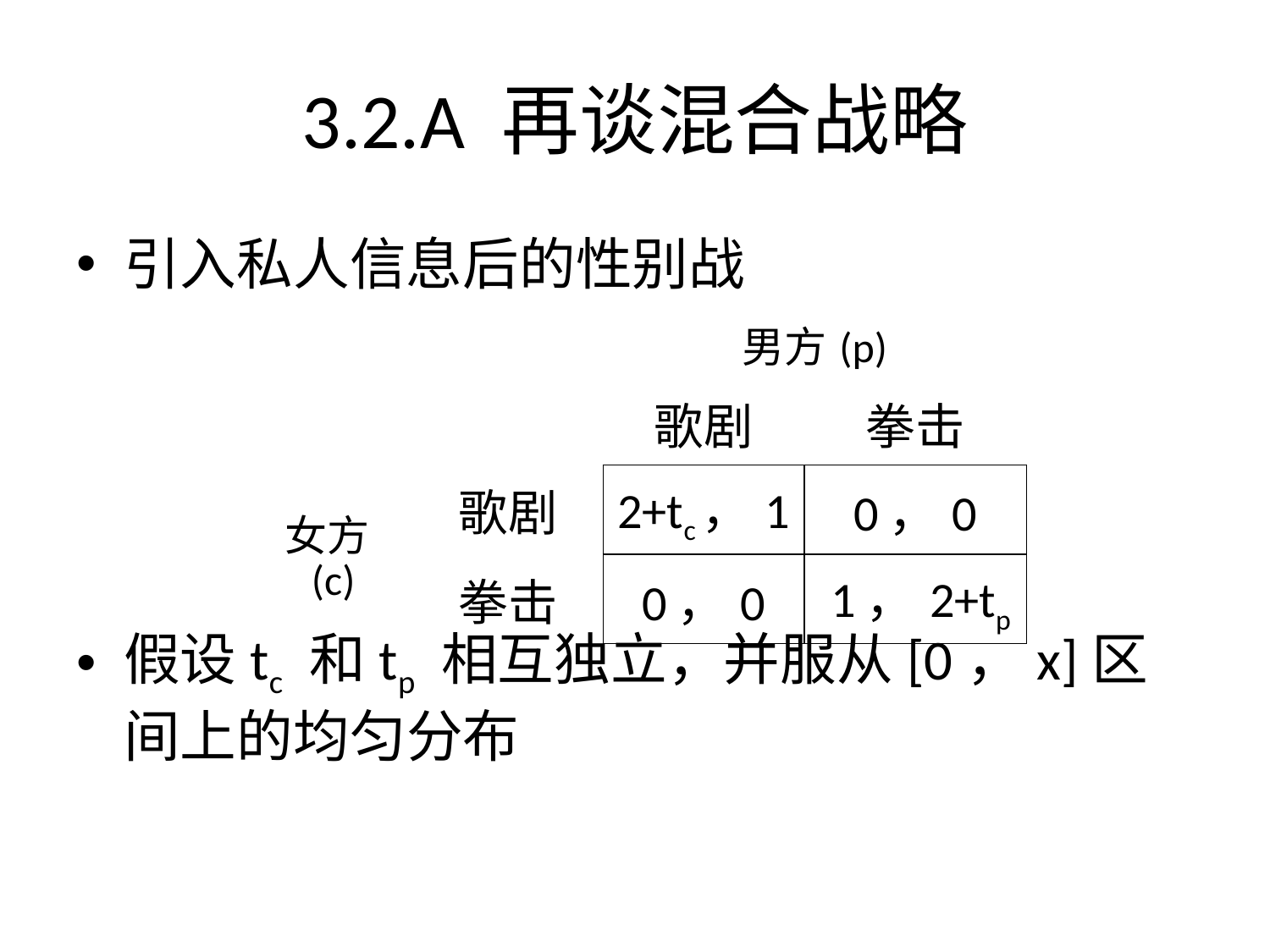

3.2.A 再谈混合战略
引入私人信息后的性别战

假设tc 和tp 相互独立，并服从[0，x]区间上的均匀分布
|  |  | 男方(p) |  |
| --- | --- | --- | --- |
|  |  | 歌剧 | 拳击 |
| 女方(c) | 歌剧 | 2+tc，1 | 0，0 |
|  | 拳击 | 0，0 | 1，2+tp |